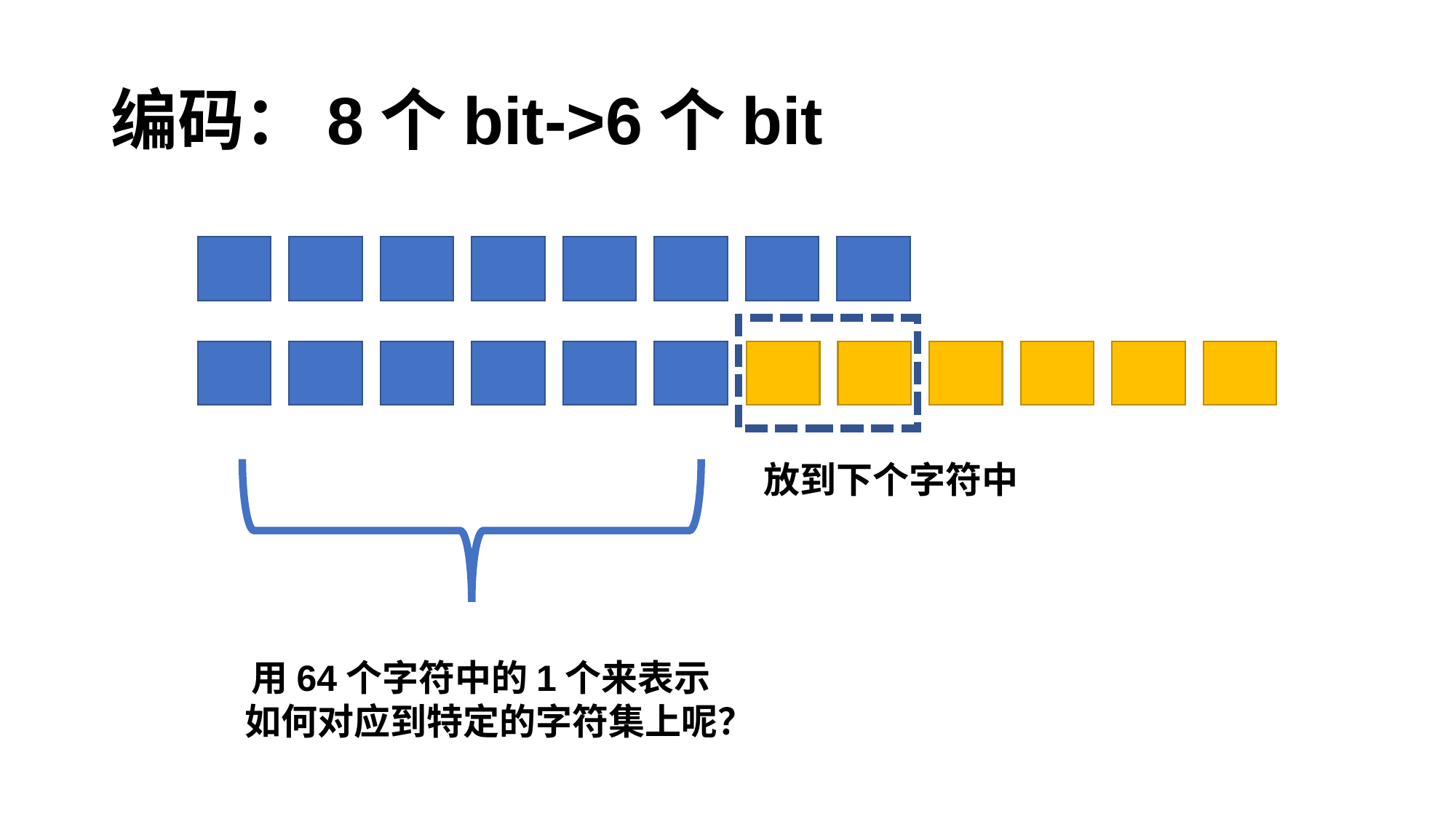

# 编码：8个bit->6个bit

放到下个字符中
用64个字符中的1个来表示
如何对应到特定的字符集上呢？